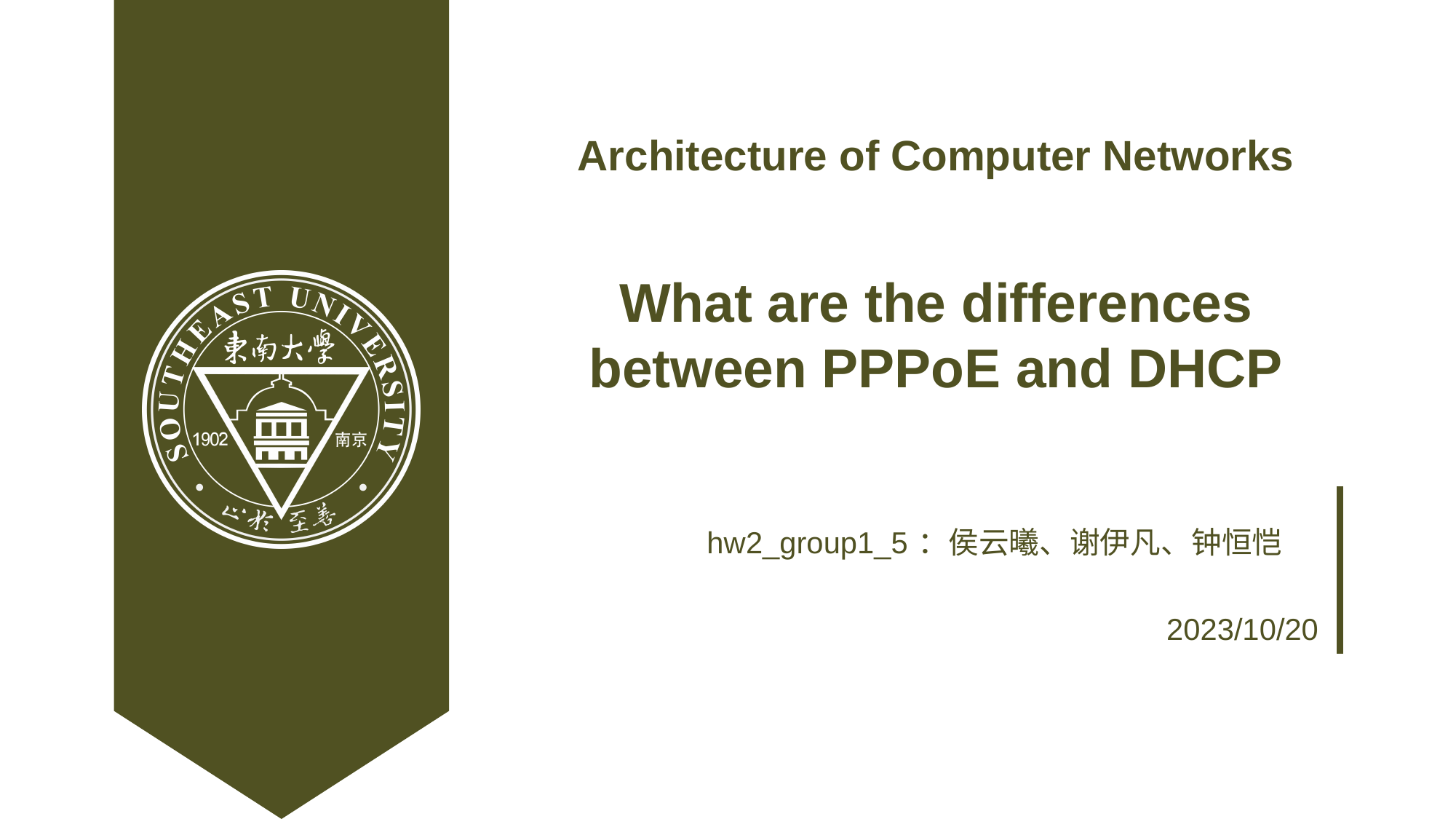

Architecture of Computer Networks
What are the differences between PPPoE and DHCP

hw2_group1_5
：侯云曦、谢伊凡、钟恒恺
2023/10/20